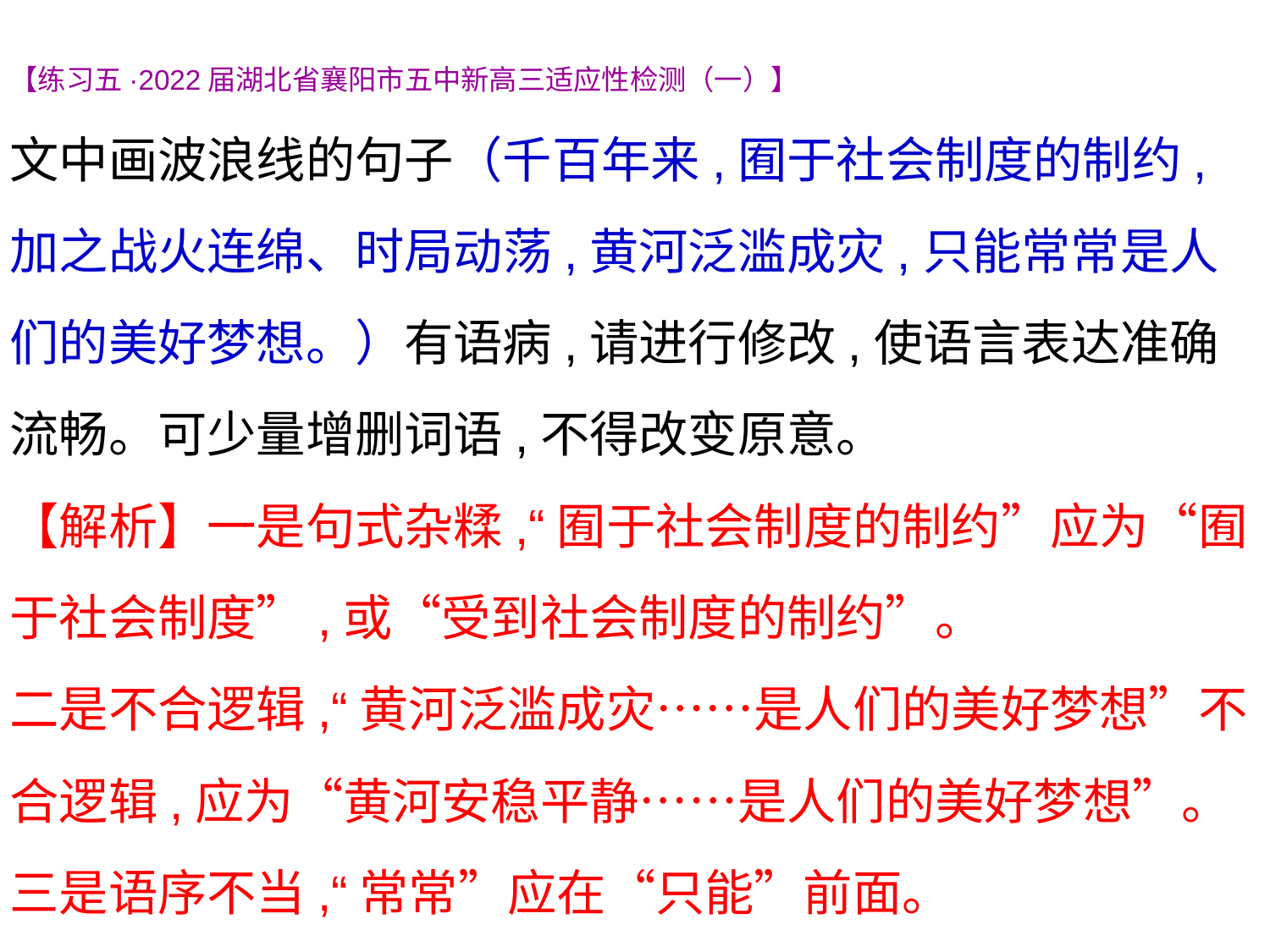

【练习五·2022届湖北省襄阳市五中新高三适应性检测（一）】
文中画波浪线的句子（千百年来,囿于社会制度的制约,加之战火连绵、时局动荡,黄河泛滥成灾,只能常常是人们的美好梦想。）有语病,请进行修改,使语言表达准确流畅。可少量增删词语,不得改变原意。
【解析】一是句式杂糅,“囿于社会制度的制约”应为“囿于社会制度”,或“受到社会制度的制约”。
二是不合逻辑,“黄河泛滥成灾……是人们的美好梦想”不合逻辑,应为“黄河安稳平静……是人们的美好梦想”。
三是语序不当,“常常”应在“只能”前面。